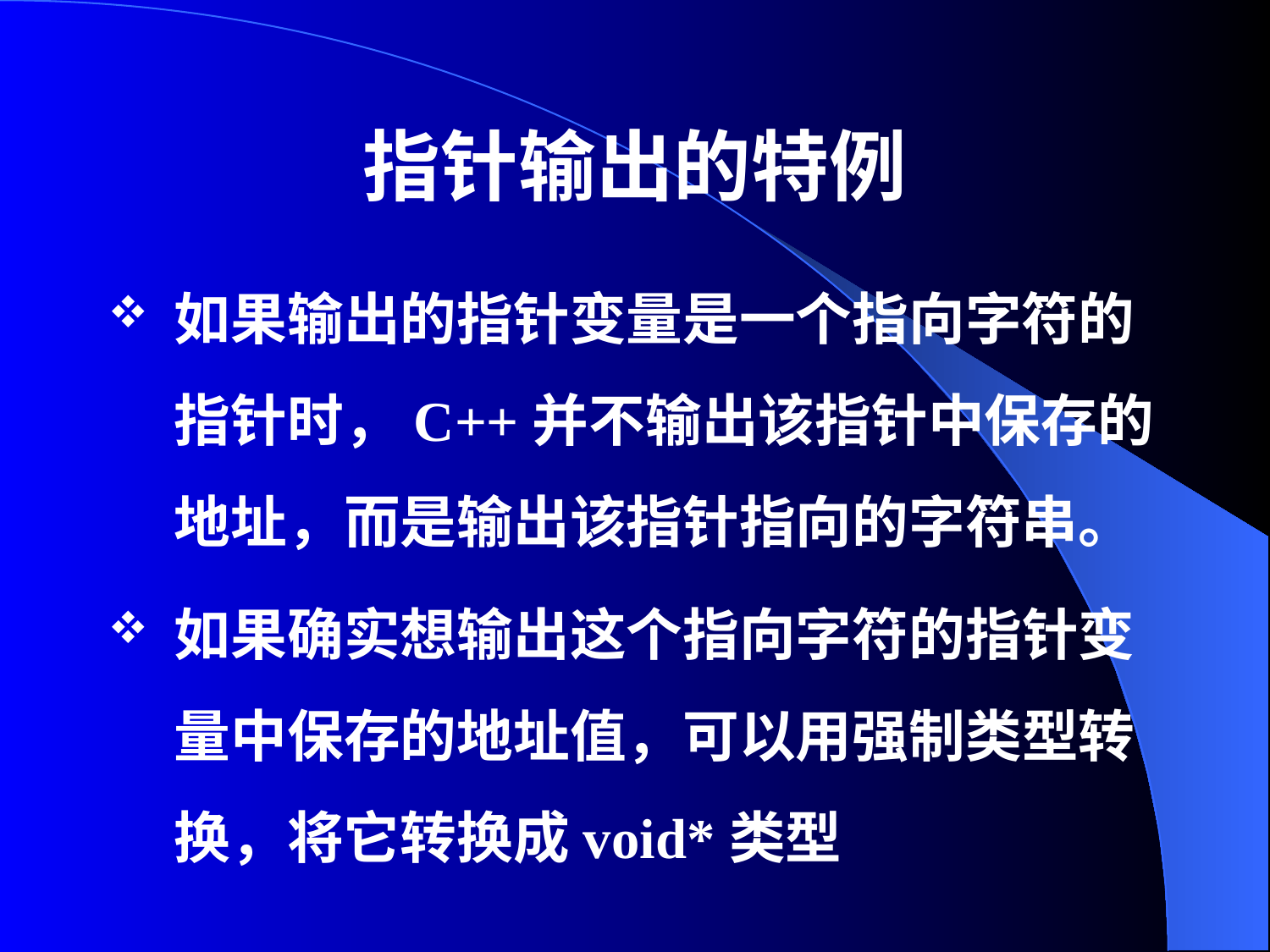

# 指针输出的特例
如果输出的指针变量是一个指向字符的指针时，C++并不输出该指针中保存的地址，而是输出该指针指向的字符串。
如果确实想输出这个指向字符的指针变量中保存的地址值，可以用强制类型转换，将它转换成void*类型